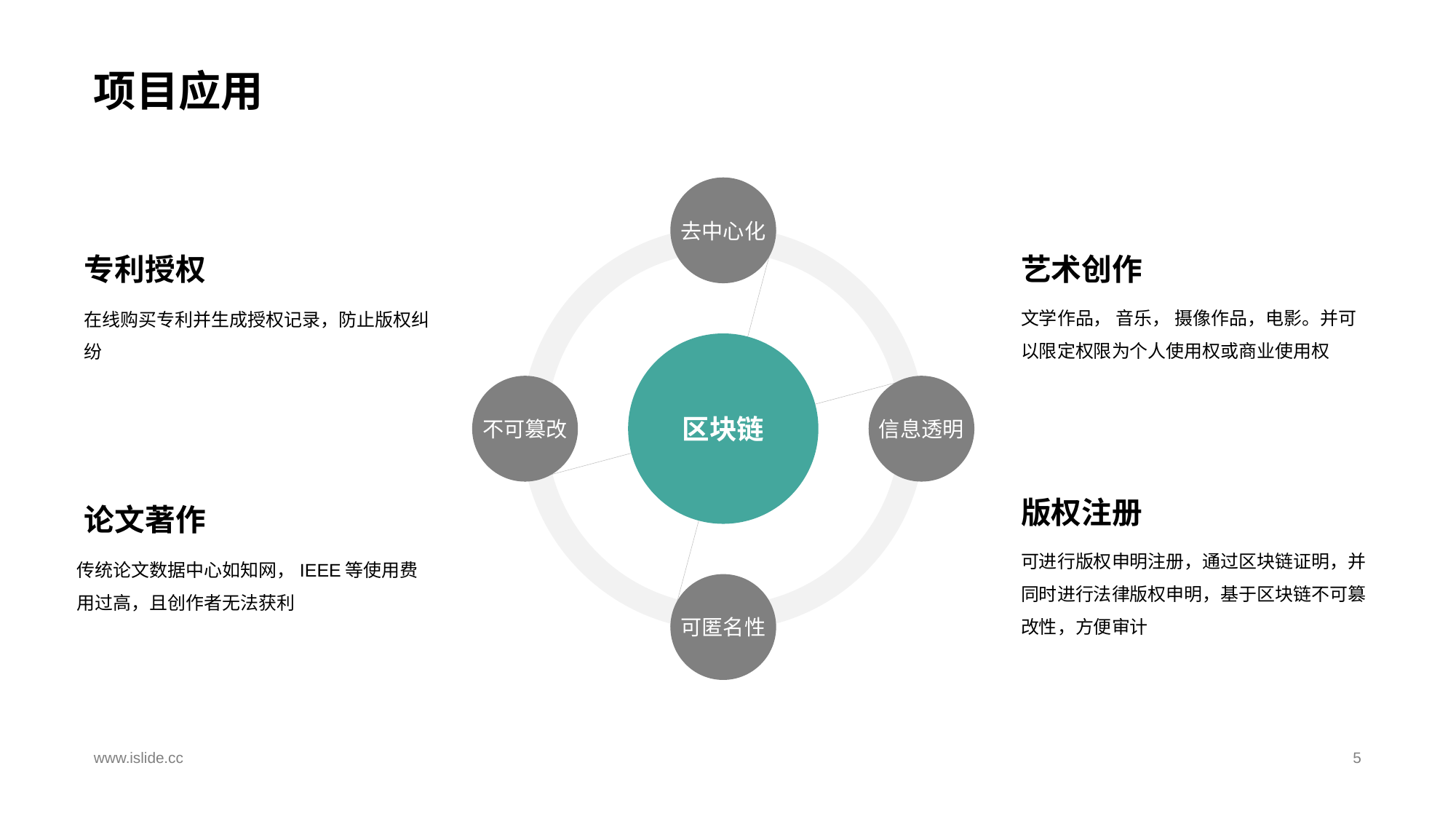

# 项目应用
去中心化
Text here
专利授权
在线购买专利并生成授权记录，防止版权纠纷
论文著作
传统论文数据中心如知网，IEEE等使用费用过高，且创作者无法获利
艺术创作
文学作品， 音乐， 摄像作品，电影。并可以限定权限为个人使用权或商业使用权
版权注册
可进行版权申明注册，通过区块链证明，并同时进行法律版权申明，基于区块链不可篡改性，方便审计
区块链
不可篡改
信息透明
可匿名性
www.islide.cc
5